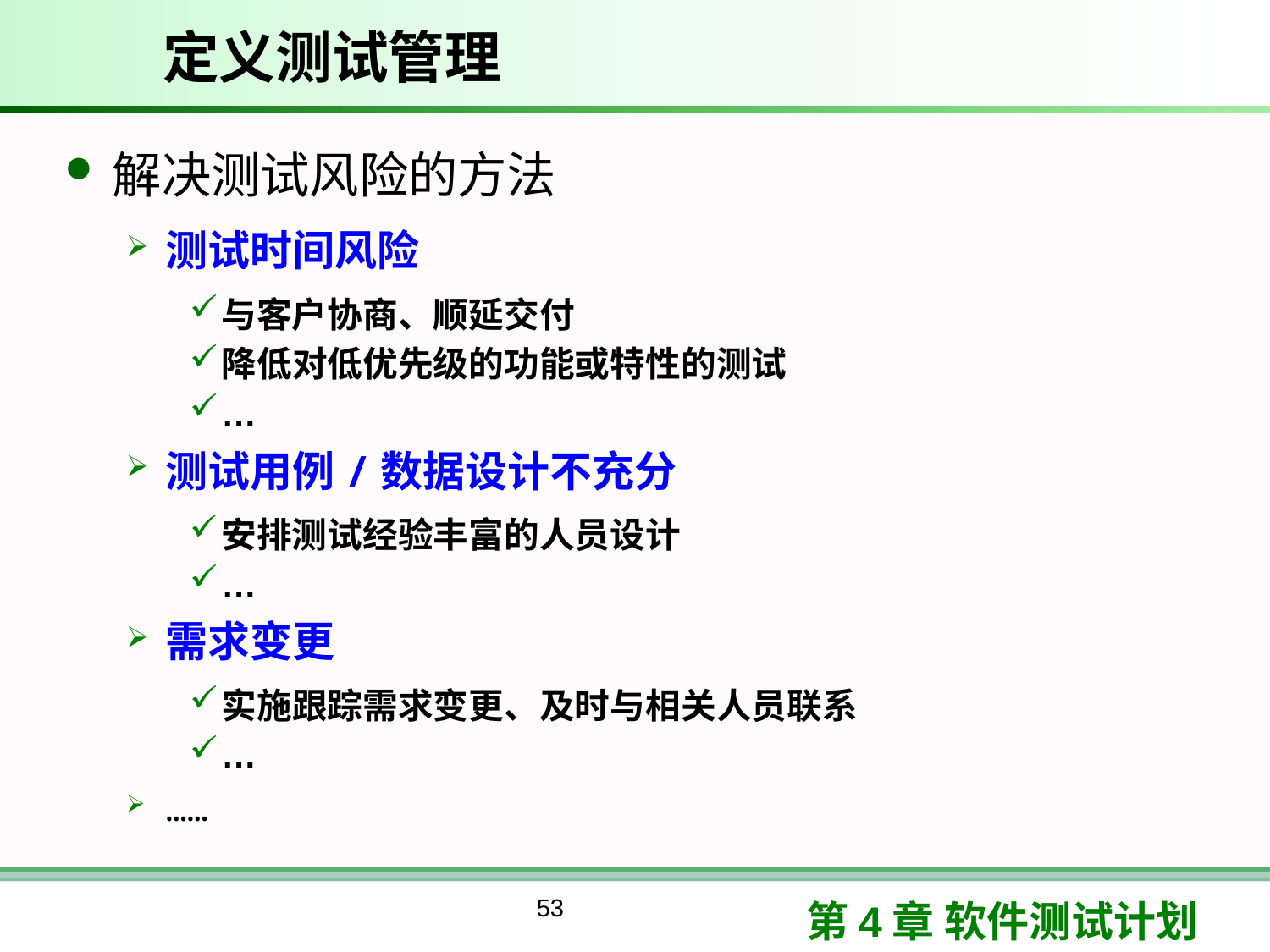

# 定义测试管理
解决测试风险的方法
测试时间风险
与客户协商、顺延交付
降低对低优先级的功能或特性的测试
…
测试用例/数据设计不充分
安排测试经验丰富的人员设计
…
需求变更
实施跟踪需求变更、及时与相关人员联系
…
……
53